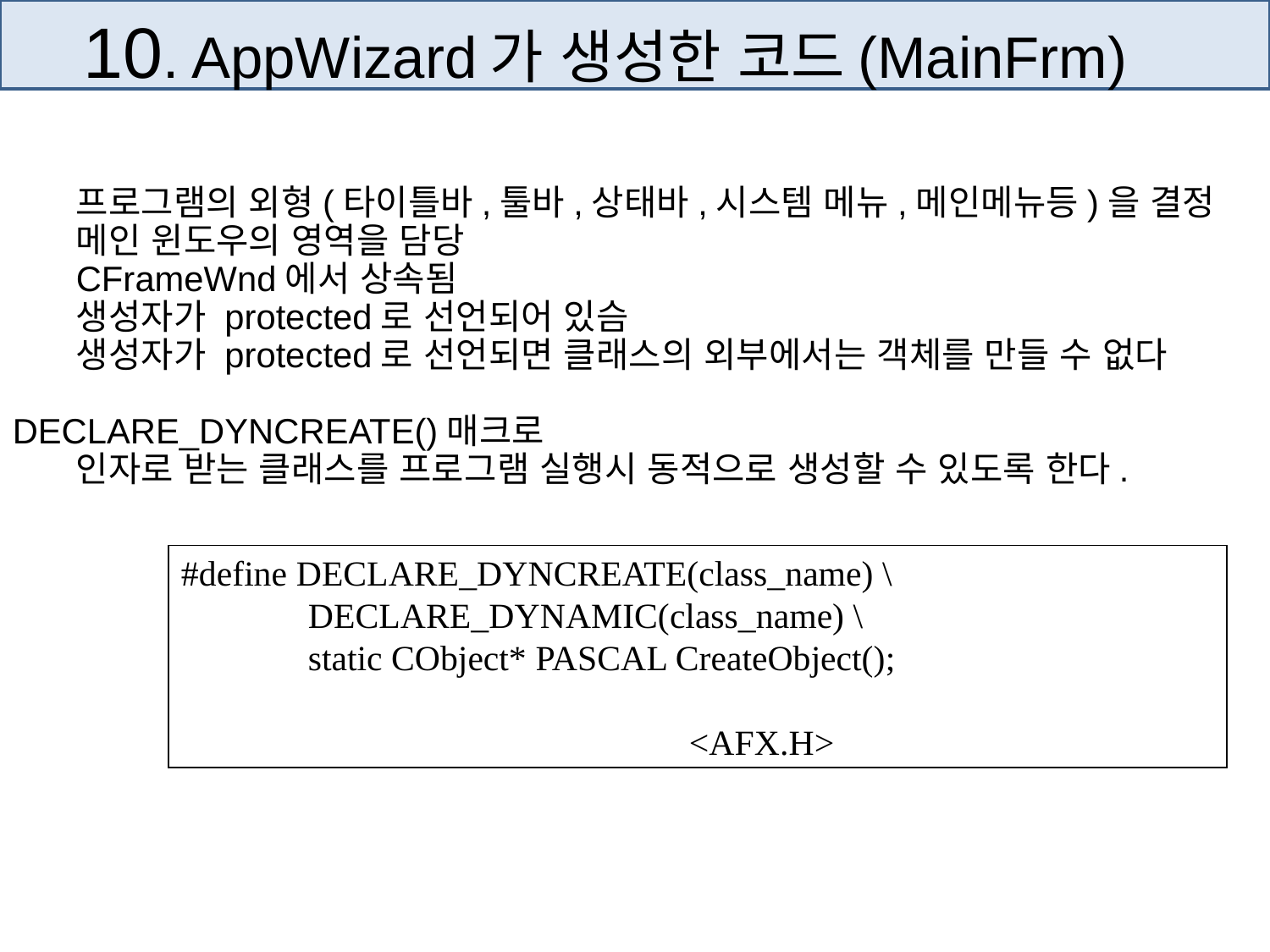

# 10. AppWizard가 생성한 코드(MainFrm)
프로그램의 외형(타이틀바,툴바,상태바,시스템 메뉴,메인메뉴등)을 결정
메인 윈도우의 영역을 담당
CFrameWnd에서 상속됨
생성자가 protected로 선언되어 있슴
생성자가 protected로 선언되면 클래스의 외부에서는 객체를 만들 수 없다

DECLARE_DYNCREATE()매크로
인자로 받는 클래스를 프로그램 실행시 동적으로 생성할 수 있도록 한다.
#define DECLARE_DYNCREATE(class_name) \
	DECLARE_DYNAMIC(class_name) \
	static CObject* PASCAL CreateObject();

				<AFX.H>